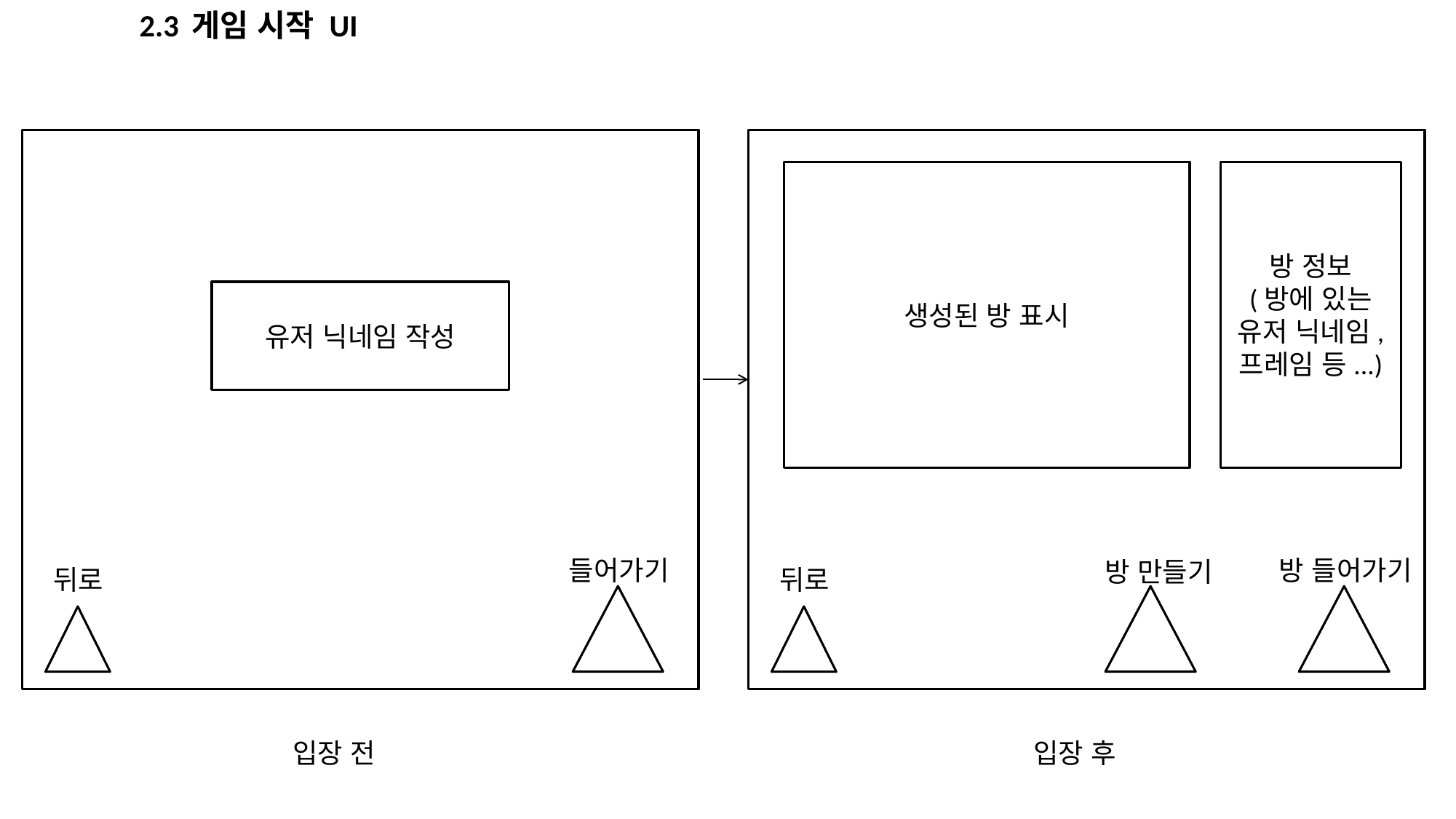

# 2.3 게임 시작 UI

유저 닉네임 작성
들어가기
뒤로

방 들어가기
방 만들기
뒤로

생성된 방 표시
방 정보
(방에 있는 유저 닉네임, 프레임 등...)
입장 전
입장 후